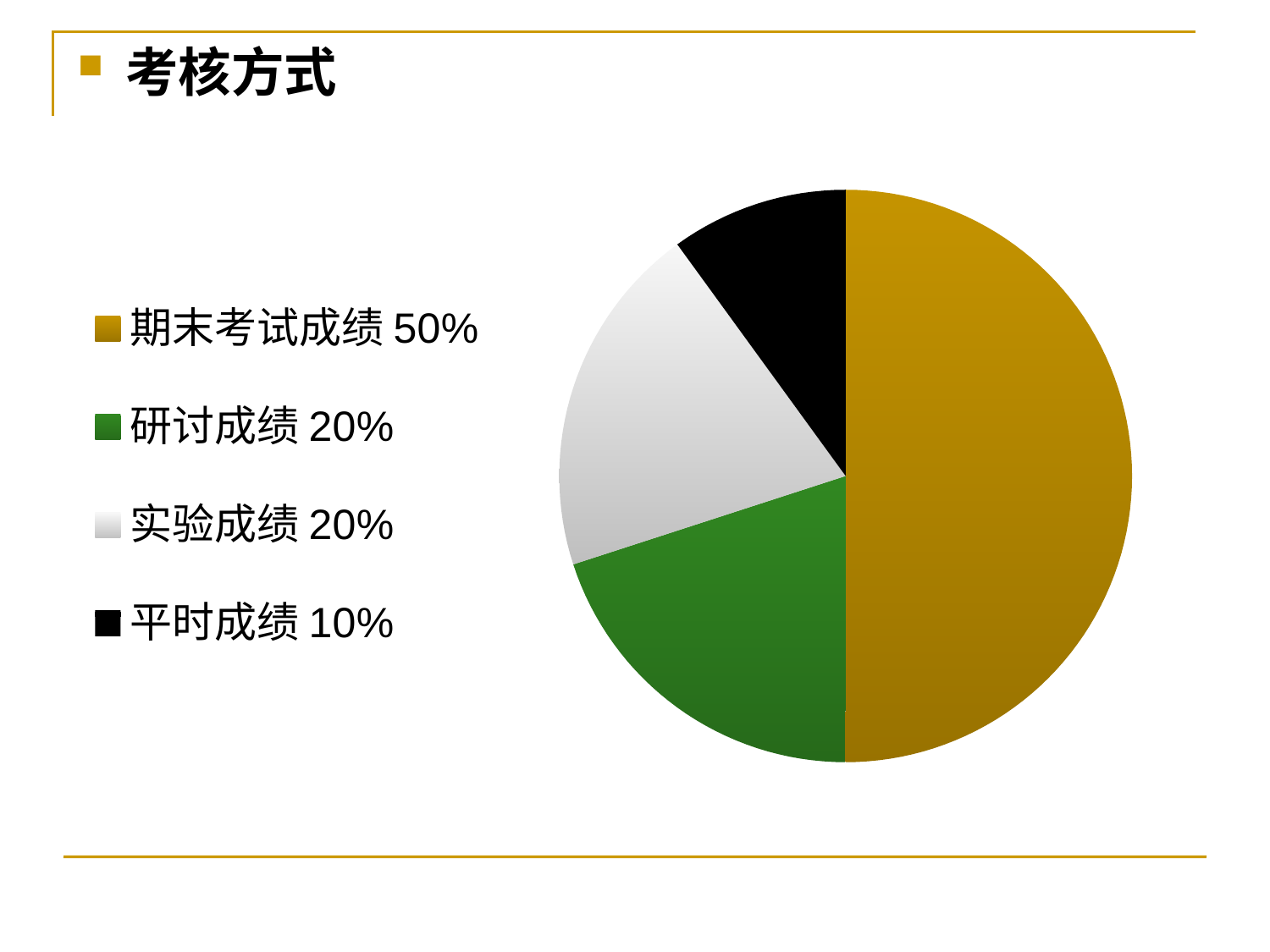

考核方式

### Chart

| Category |  |
|---|---|
| 期末考试成绩50% | 50.0 |
| 研讨成绩20% | 20.0 |
| 实验成绩20% | 20.0 |
| 平时成绩10% | 10.0 |